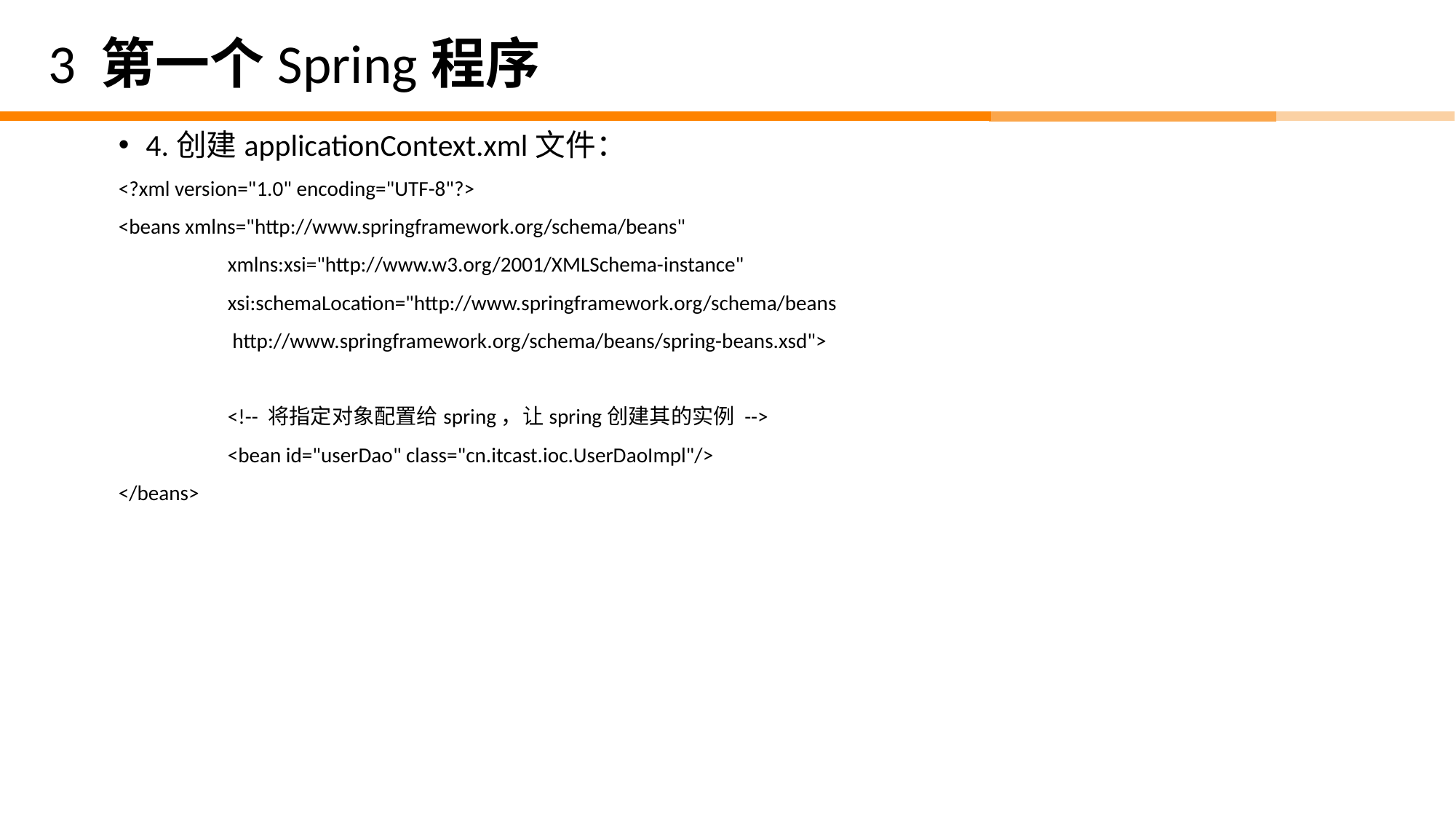

# 3 第一个Spring程序
4.创建applicationContext.xml文件：
<?xml version="1.0" encoding="UTF-8"?>
<beans xmlns="http://www.springframework.org/schema/beans"
	xmlns:xsi="http://www.w3.org/2001/XMLSchema-instance"
	xsi:schemaLocation="http://www.springframework.org/schema/beans
 	 http://www.springframework.org/schema/beans/spring-beans.xsd">

	<!-- 将指定对象配置给spring，让spring创建其的实例 -->
	<bean id="userDao" class="cn.itcast.ioc.UserDaoImpl"/>
</beans>